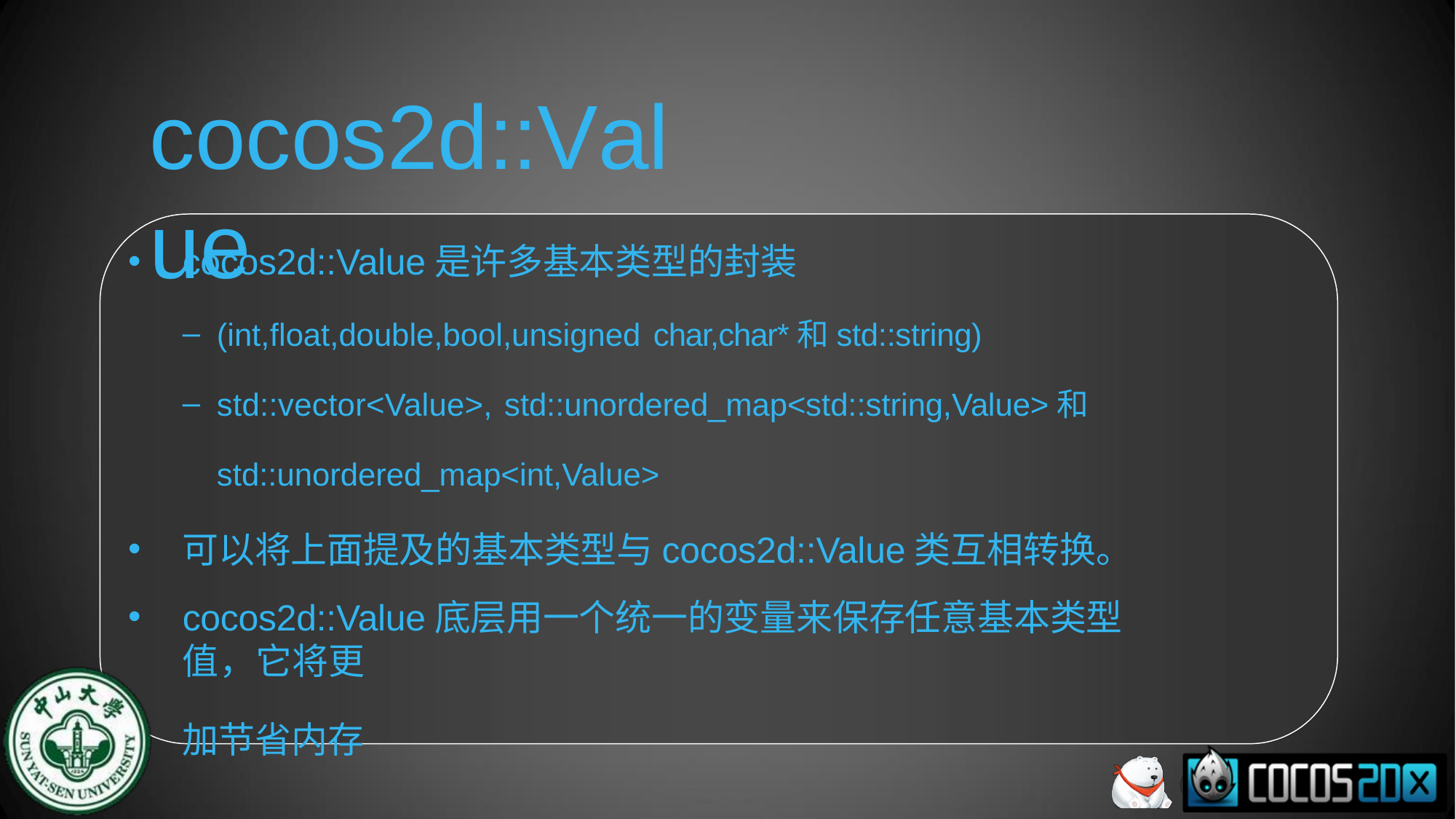

# cocos2d::Value

cocos2d::Value是许多基本类型的封装
(int,float,double,bool,unsigned char,char*和std::string)
std::vector<Value>, std::unordered_map<std::string,Value>和 std::unordered_map<int,Value>
可以将上面提及的基本类型与cocos2d::Value类互相转换。
cocos2d::Value底层用一个统一的变量来保存任意基本类型值，它将更
加节省内存